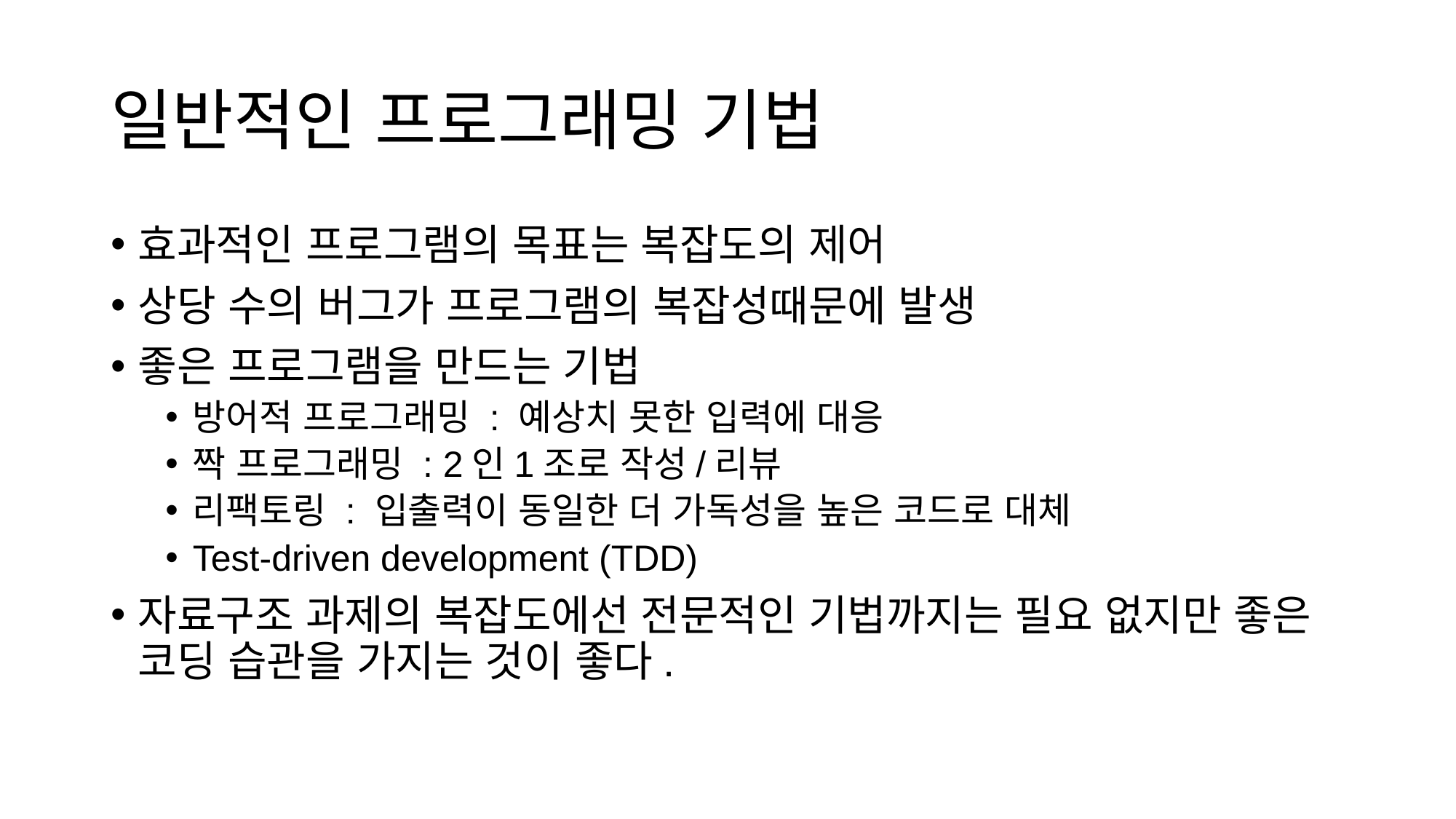

# 일반적인 프로그래밍 기법
효과적인 프로그램의 목표는 복잡도의 제어
상당 수의 버그가 프로그램의 복잡성때문에 발생
좋은 프로그램을 만드는 기법
방어적 프로그래밍 : 예상치 못한 입력에 대응
짝 프로그래밍 : 2인1조로 작성/리뷰
리팩토링 : 입출력이 동일한 더 가독성을 높은 코드로 대체
Test-driven development (TDD)
자료구조 과제의 복잡도에선 전문적인 기법까지는 필요 없지만 좋은 코딩 습관을 가지는 것이 좋다.